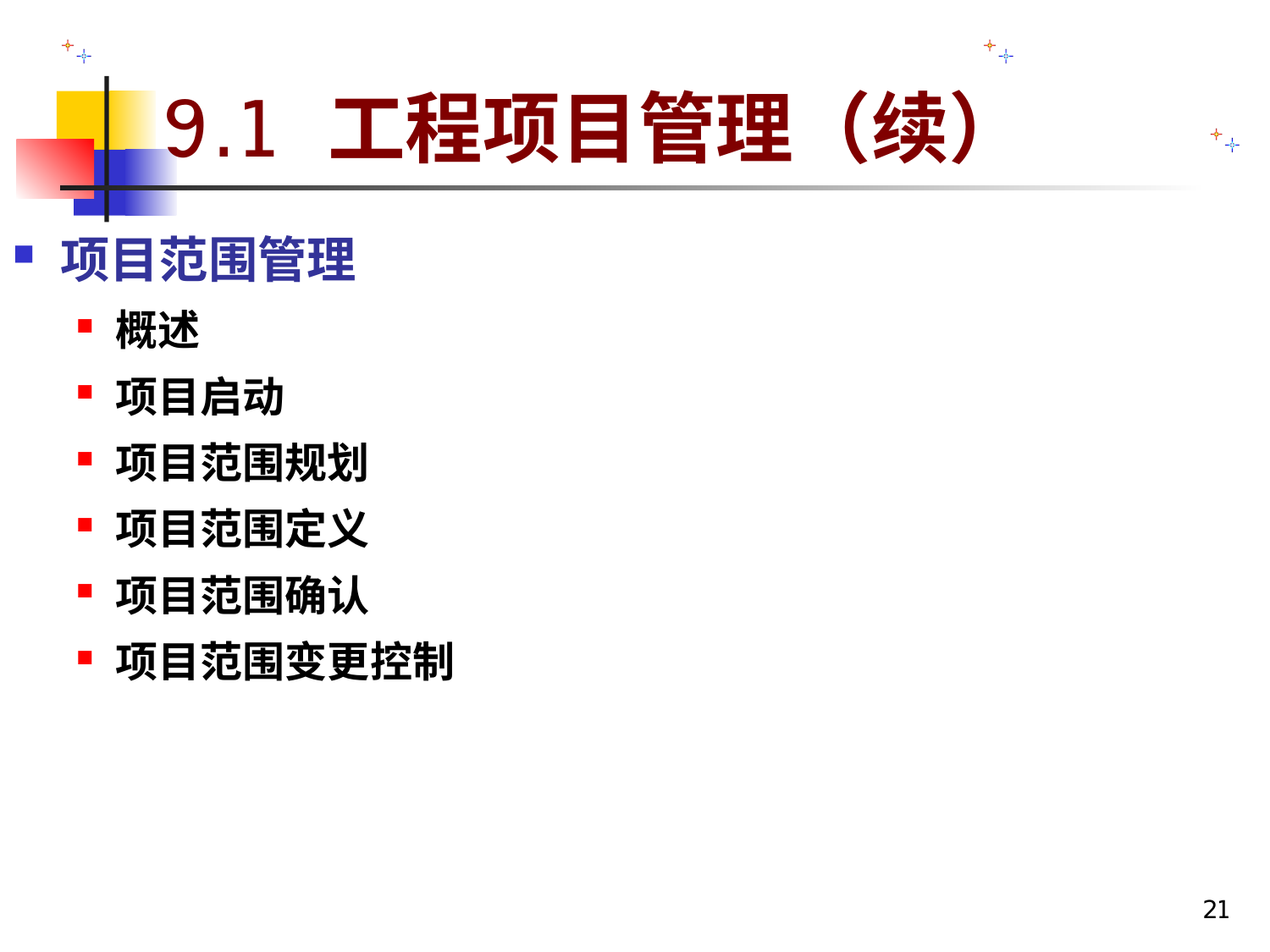

# 9.1 工程项目管理（续）
项目范围管理
概述
项目启动
项目范围规划
项目范围定义
项目范围确认
项目范围变更控制
21